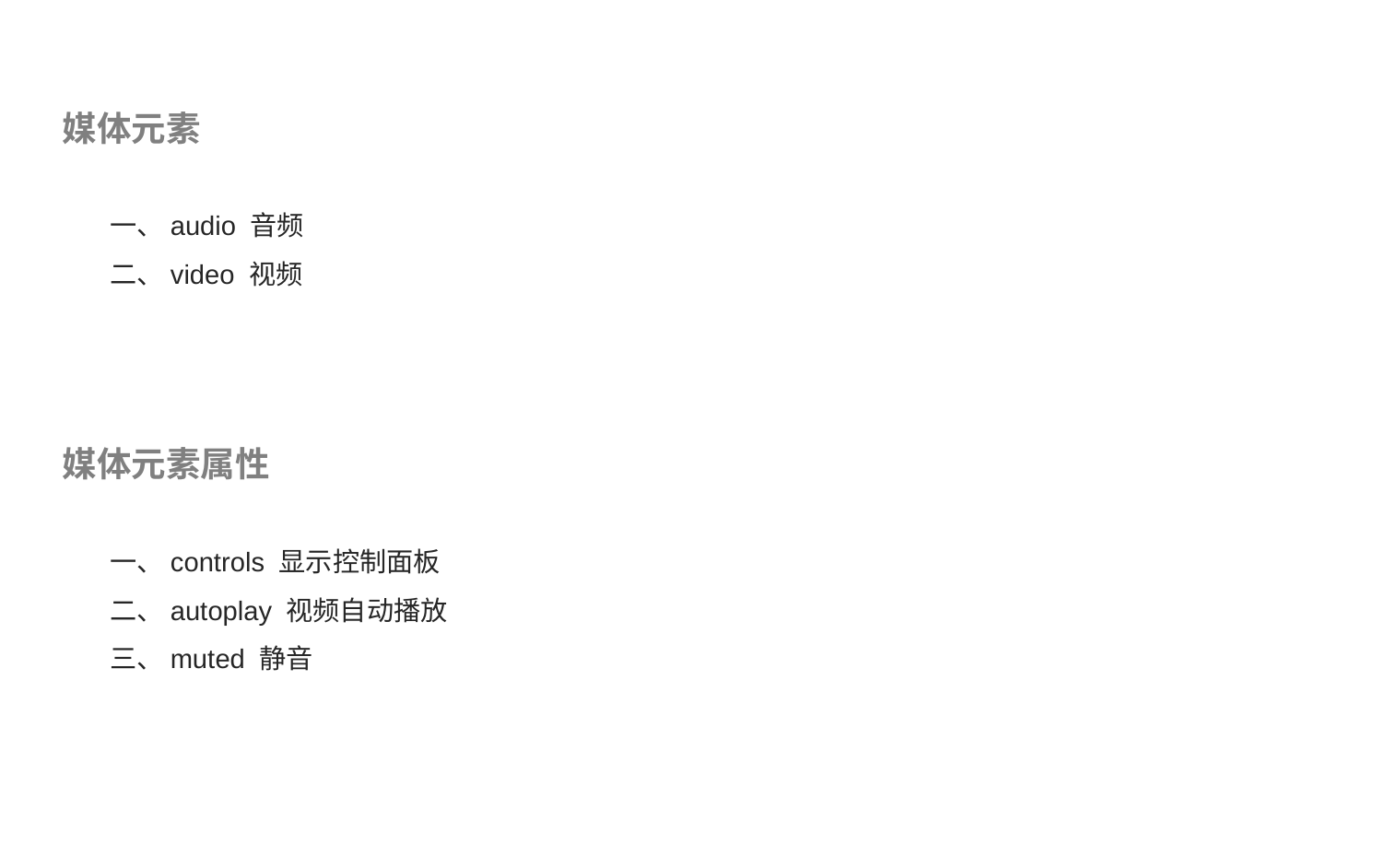

媒体元素
一、audio 音频
二、video 视频
媒体元素属性
一、controls 显示控制面板
二、autoplay 视频自动播放
三、muted 静音